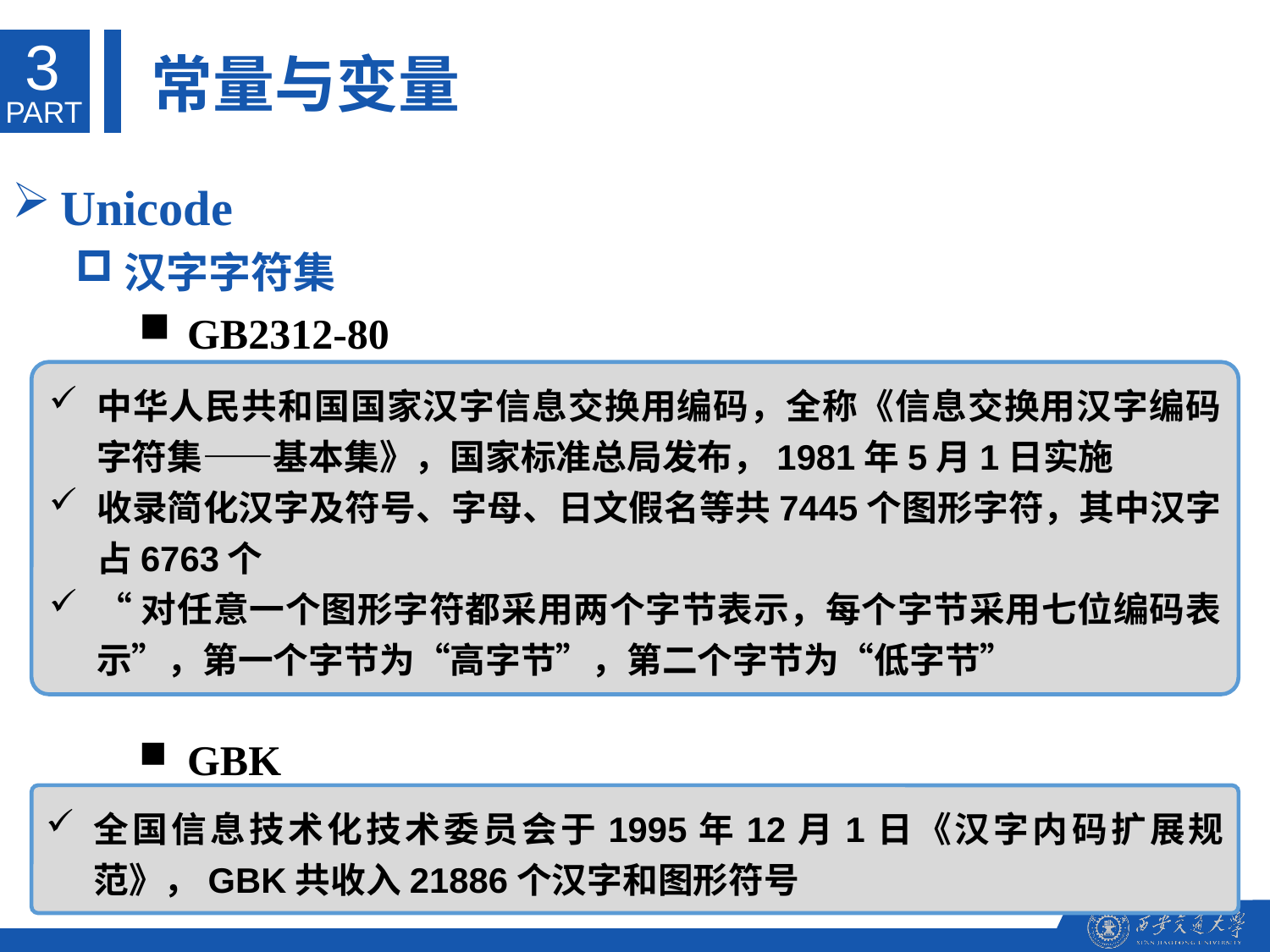

3
常量与变量
PART
Unicode
汉字字符集
GB2312-80

GBK

中华人民共和国国家汉字信息交换用编码，全称《信息交换用汉字编码字符集——基本集》，国家标准总局发布，1981年5月1日实施
收录简化汉字及符号、字母、日文假名等共7445个图形字符，其中汉字占6763个
“对任意一个图形字符都采用两个字节表示，每个字节采用七位编码表示”，第一个字节为“高字节”，第二个字节为“低字节”
全国信息技术化技术委员会于1995年12月1日《汉字内码扩展规范》，GBK共收入21886个汉字和图形符号